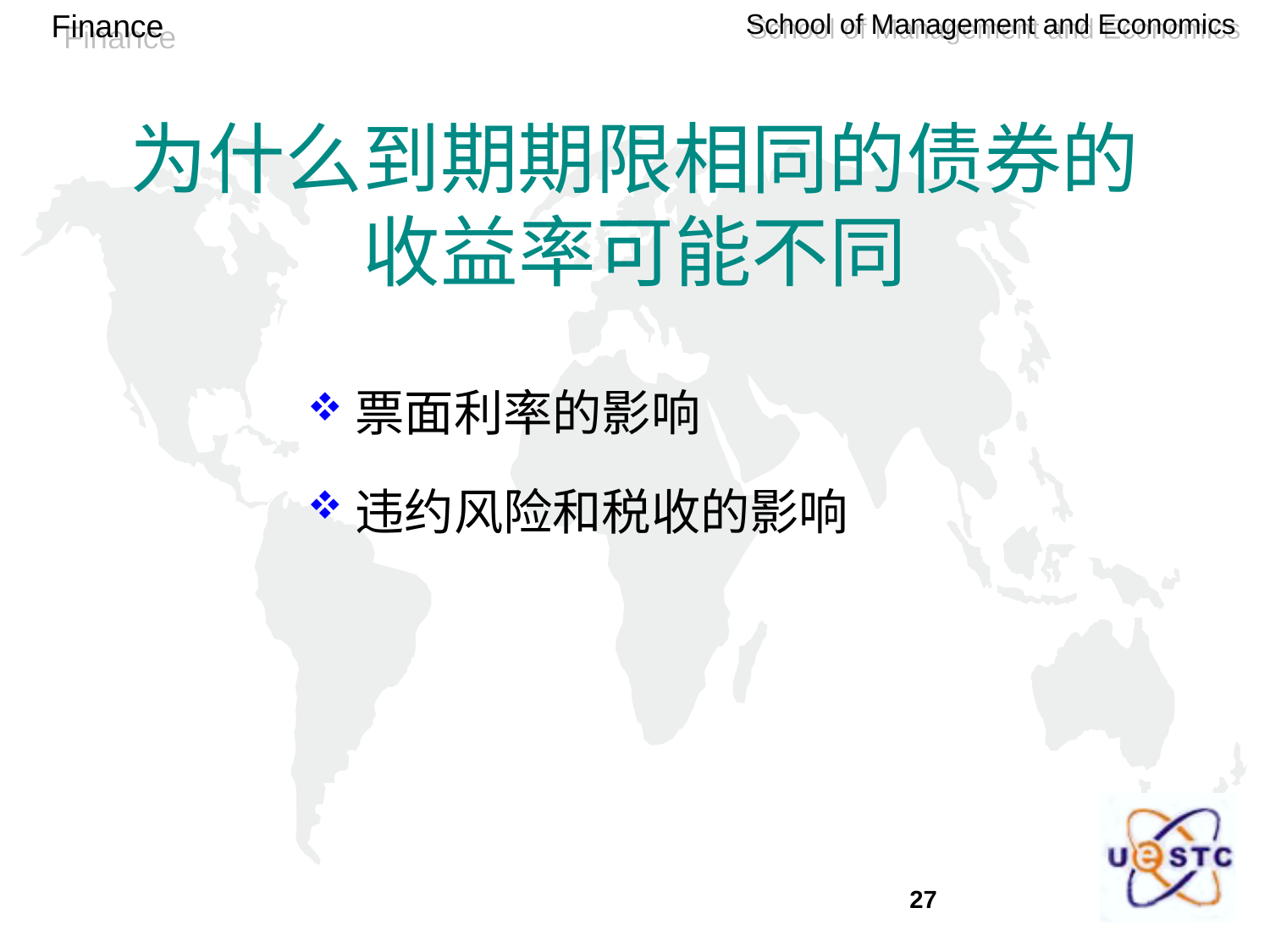

# 为什么到期期限相同的债券的 收益率可能不同
票面利率的影响
违约风险和税收的影响